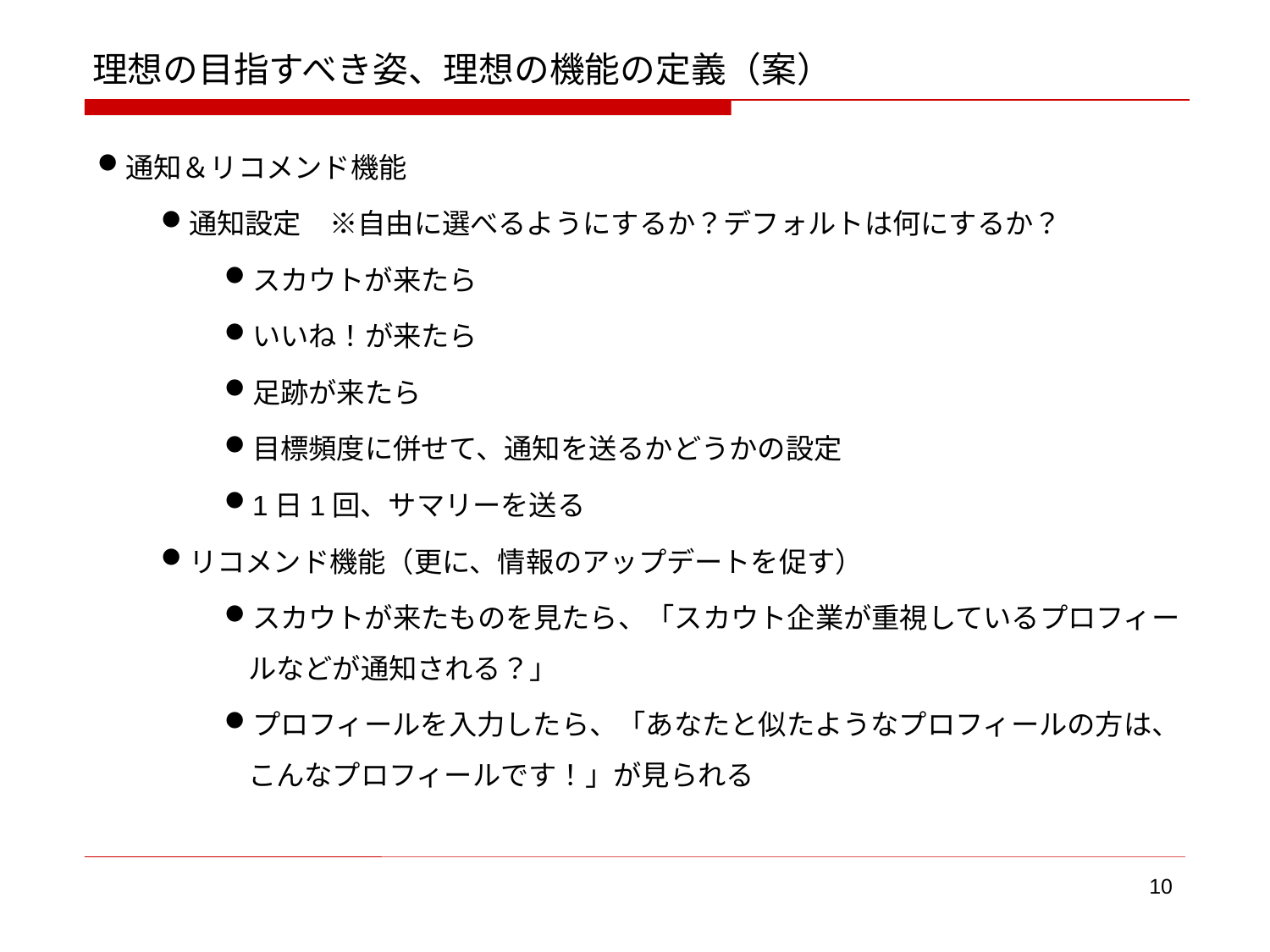

理想の目指すべき姿、理想の機能の定義（案）
通知＆リコメンド機能
通知設定　※自由に選べるようにするか？デフォルトは何にするか？
スカウトが来たら
いいね！が来たら
足跡が来たら
目標頻度に併せて、通知を送るかどうかの設定
1日1回、サマリーを送る
リコメンド機能（更に、情報のアップデートを促す）
スカウトが来たものを見たら、「スカウト企業が重視しているプロフィールなどが通知される？」
プロフィールを入力したら、「あなたと似たようなプロフィールの方は、こんなプロフィールです！」が見られる
10